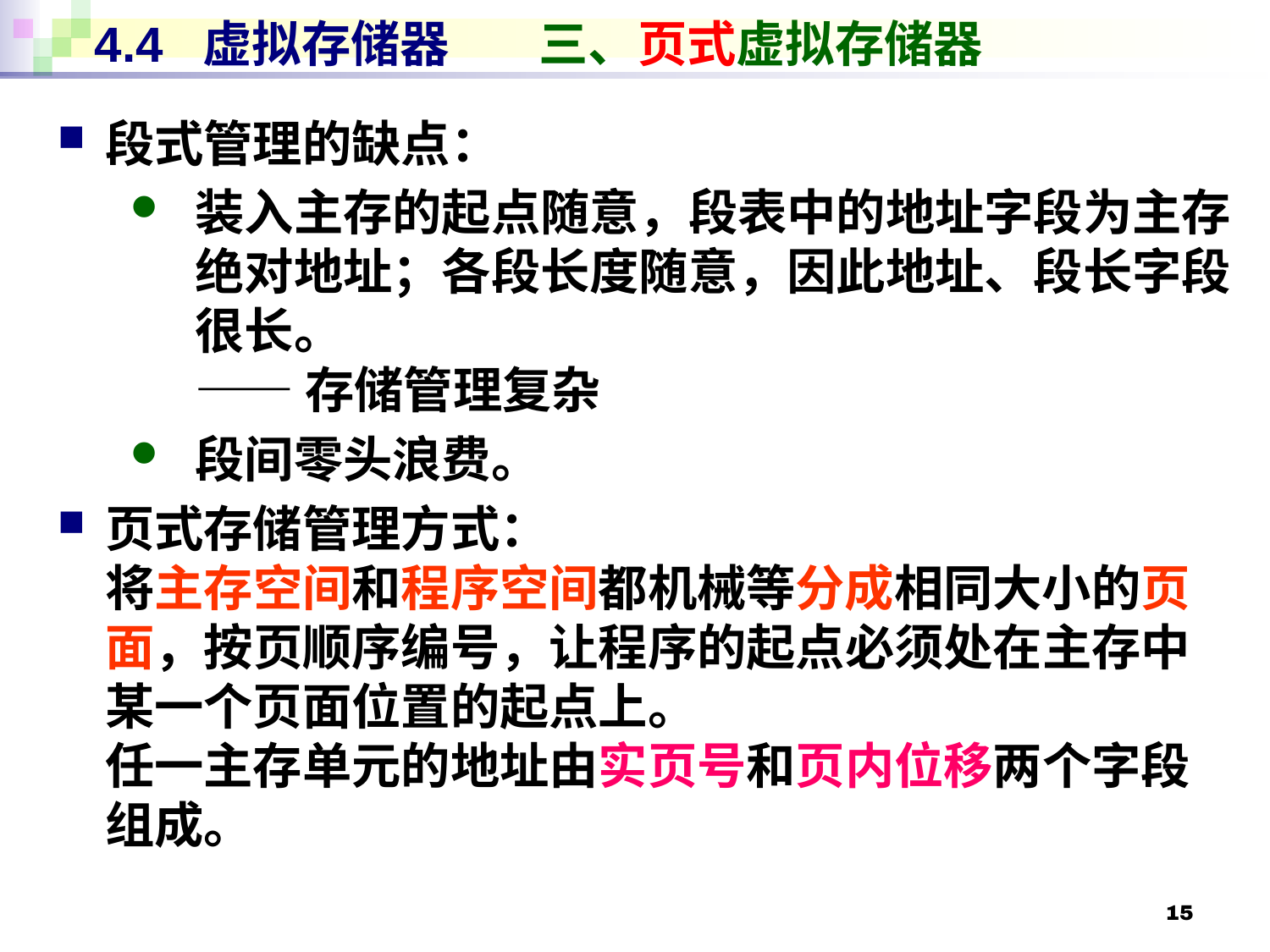

# 4.4  虚拟存储器        三、页式虚拟存储器
段式管理的缺点：
装入主存的起点随意，段表中的地址字段为主存绝对地址；各段长度随意，因此地址、段长字段很长。
—— 存储管理复杂
段间零头浪费。
页式存储管理方式：
将主存空间和程序空间都机械等分成相同大小的页面，按页顺序编号，让程序的起点必须处在主存中某一个页面位置的起点上。
任一主存单元的地址由实页号和页内位移两个字段组成。
15